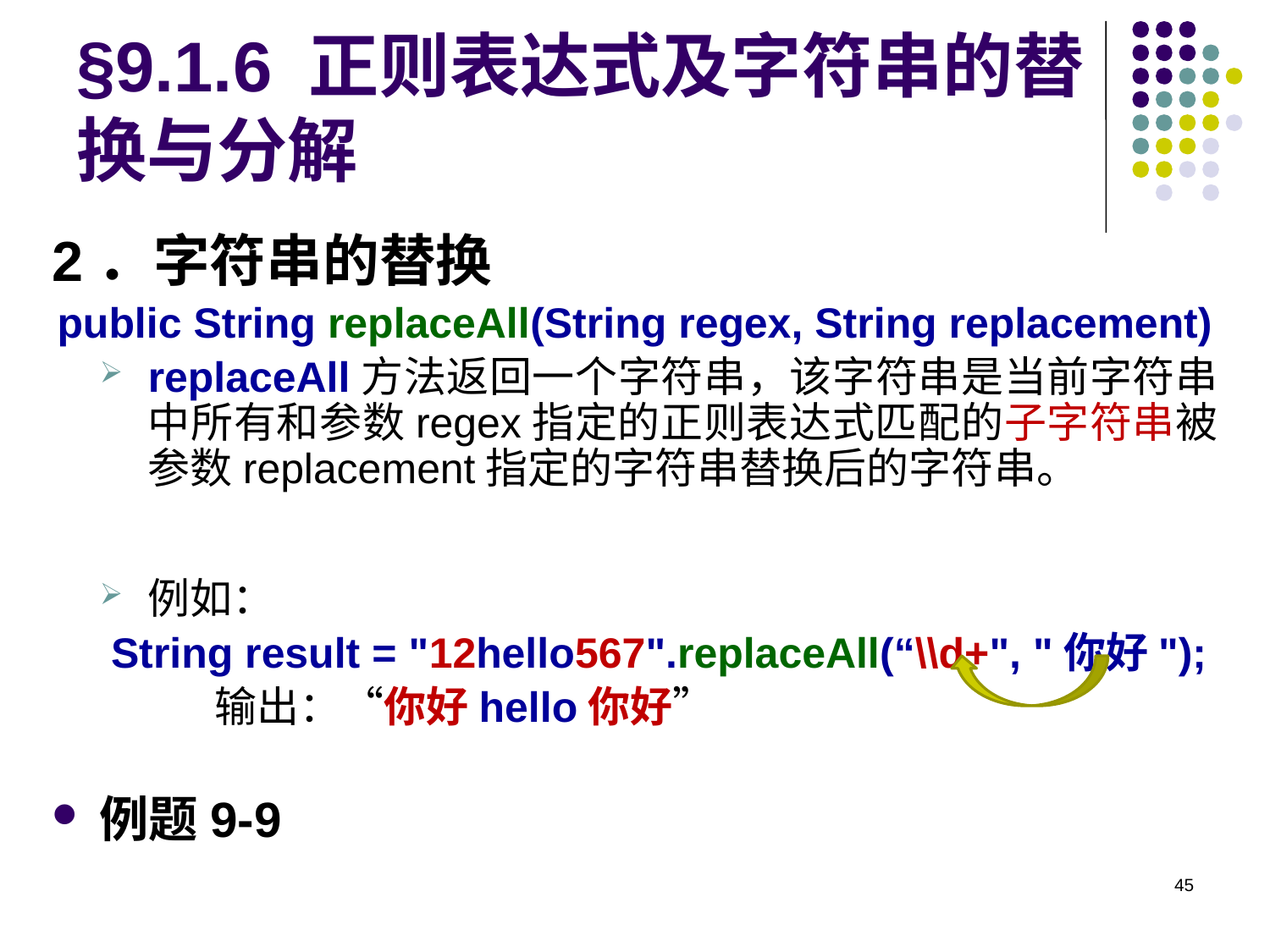

# §9.1.6 正则表达式及字符串的替换与分解
2．字符串的替换
public String replaceAll(String regex, String replacement)
replaceAll方法返回一个字符串，该字符串是当前字符串中所有和参数regex指定的正则表达式匹配的子字符串被参数replacement指定的字符串替换后的字符串。

例如：
String result = "12hello567".replaceAll(“\\d+", "你好");
           输出：“你好hello你好”

例题9-9

45